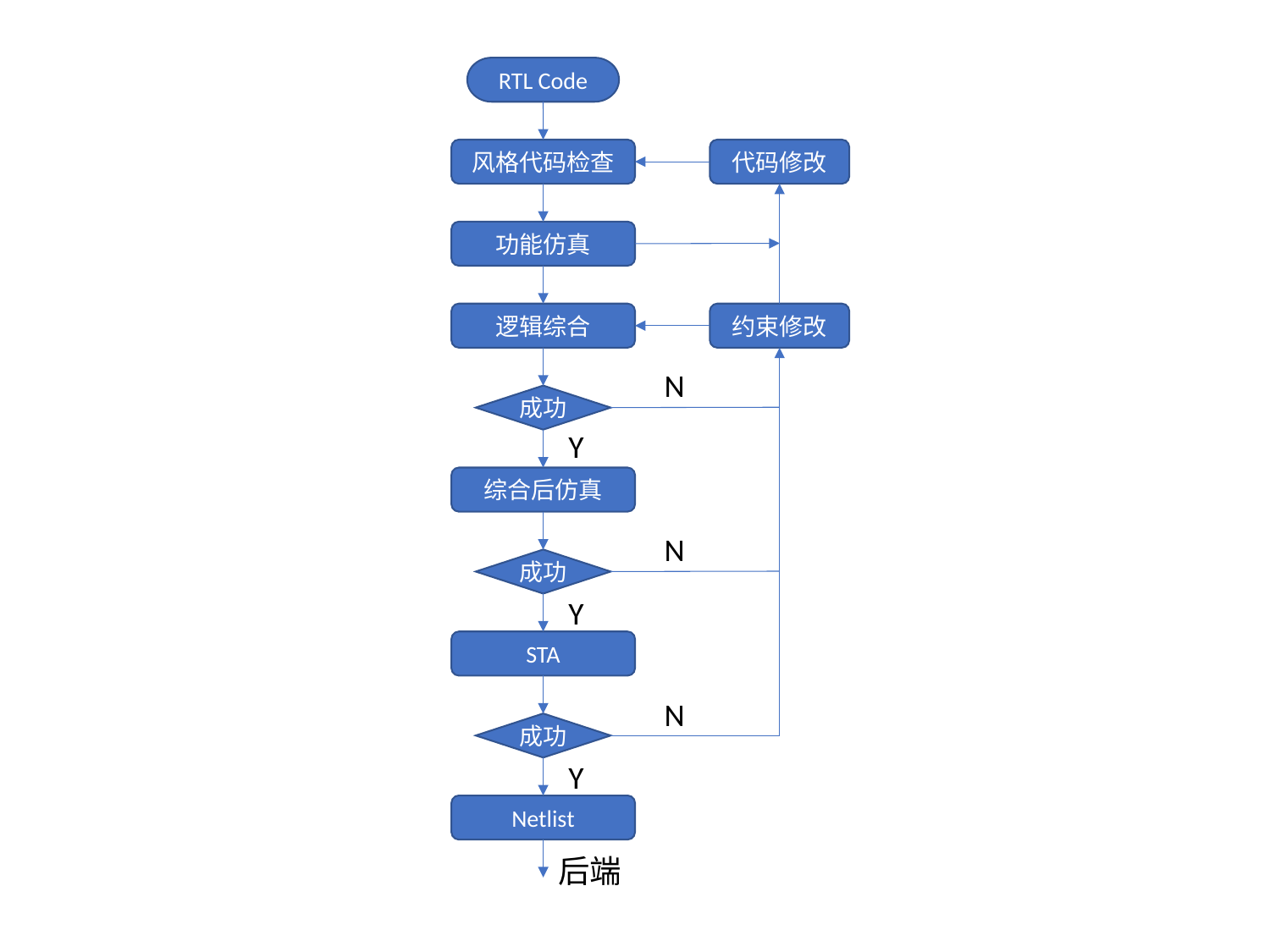

RTL Code
代码修改
风格代码检查
功能仿真
逻辑综合
约束修改
N
成功
Y
综合后仿真
N
成功
Y
STA
N
成功
Y
Netlist
后端